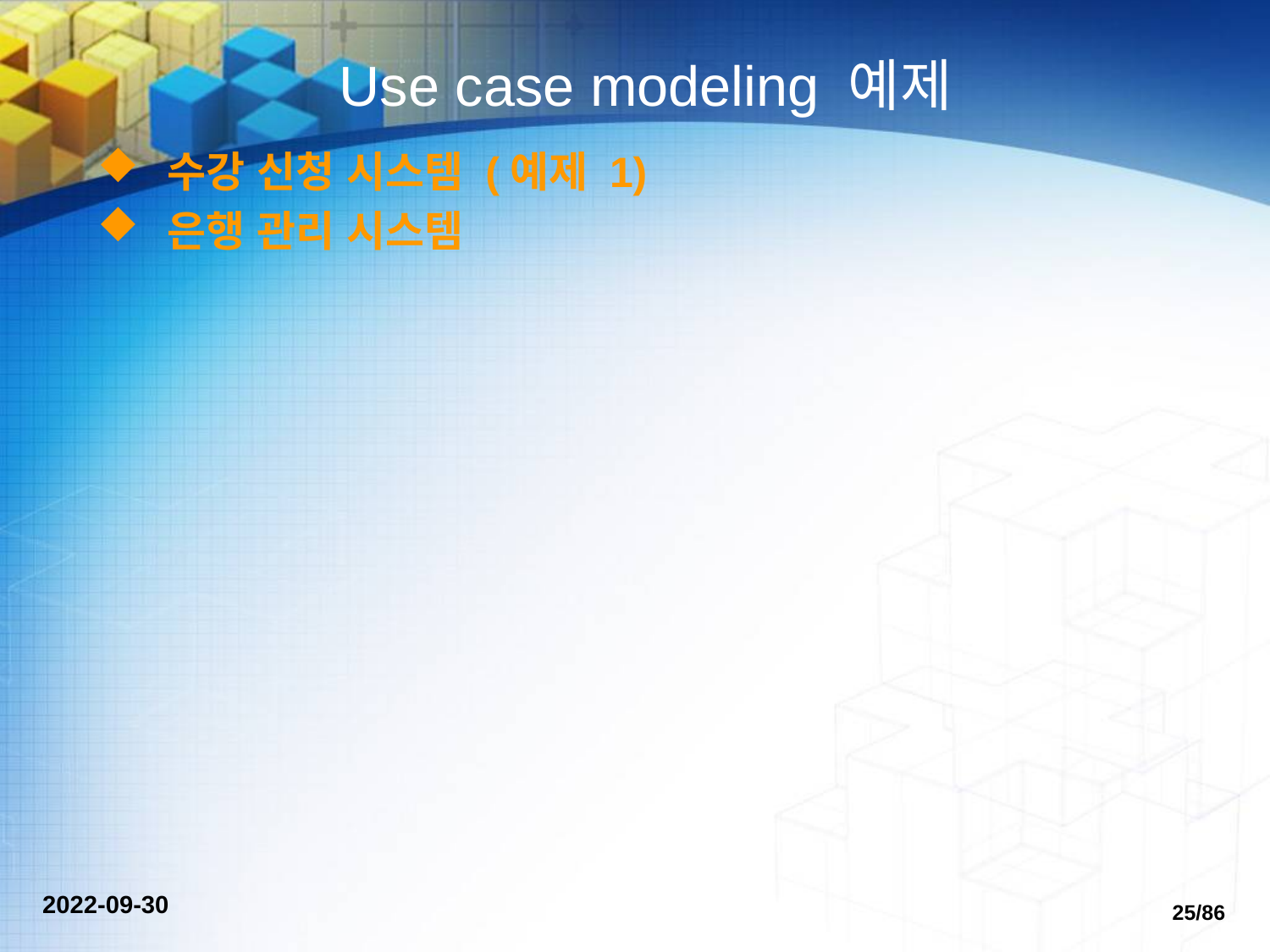

# Use case modeling 예제
 수강 신청 시스템 (예제 1)
 은행 관리 시스템
2022-09-30
25/86